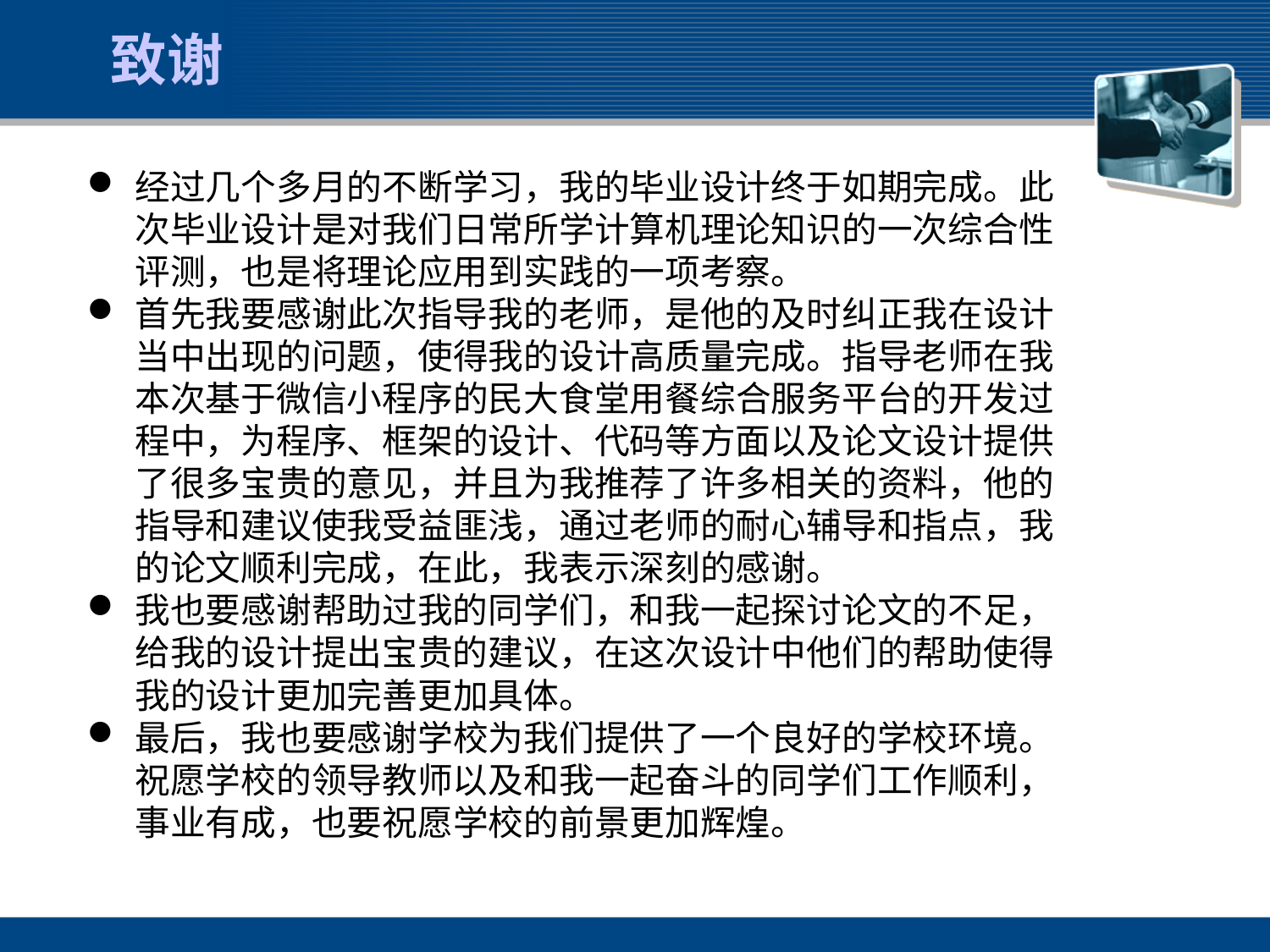

致谢

经过几个多月的不断学习，我的毕业设计终于如期完成。此次毕业设计是对我们日常所学计算机理论知识的一次综合性评测，也是将理论应用到实践的一项考察。
首先我要感谢此次指导我的老师，是他的及时纠正我在设计当中出现的问题，使得我的设计高质量完成。指导老师在我本次基于微信小程序的民大食堂用餐综合服务平台的开发过程中，为程序、框架的设计、代码等方面以及论文设计提供了很多宝贵的意见，并且为我推荐了许多相关的资料，他的指导和建议使我受益匪浅，通过老师的耐心辅导和指点，我的论文顺利完成，在此，我表示深刻的感谢。
我也要感谢帮助过我的同学们，和我一起探讨论文的不足，给我的设计提出宝贵的建议，在这次设计中他们的帮助使得我的设计更加完善更加具体。
最后，我也要感谢学校为我们提供了一个良好的学校环境。祝愿学校的领导教师以及和我一起奋斗的同学们工作顺利，事业有成，也要祝愿学校的前景更加辉煌。